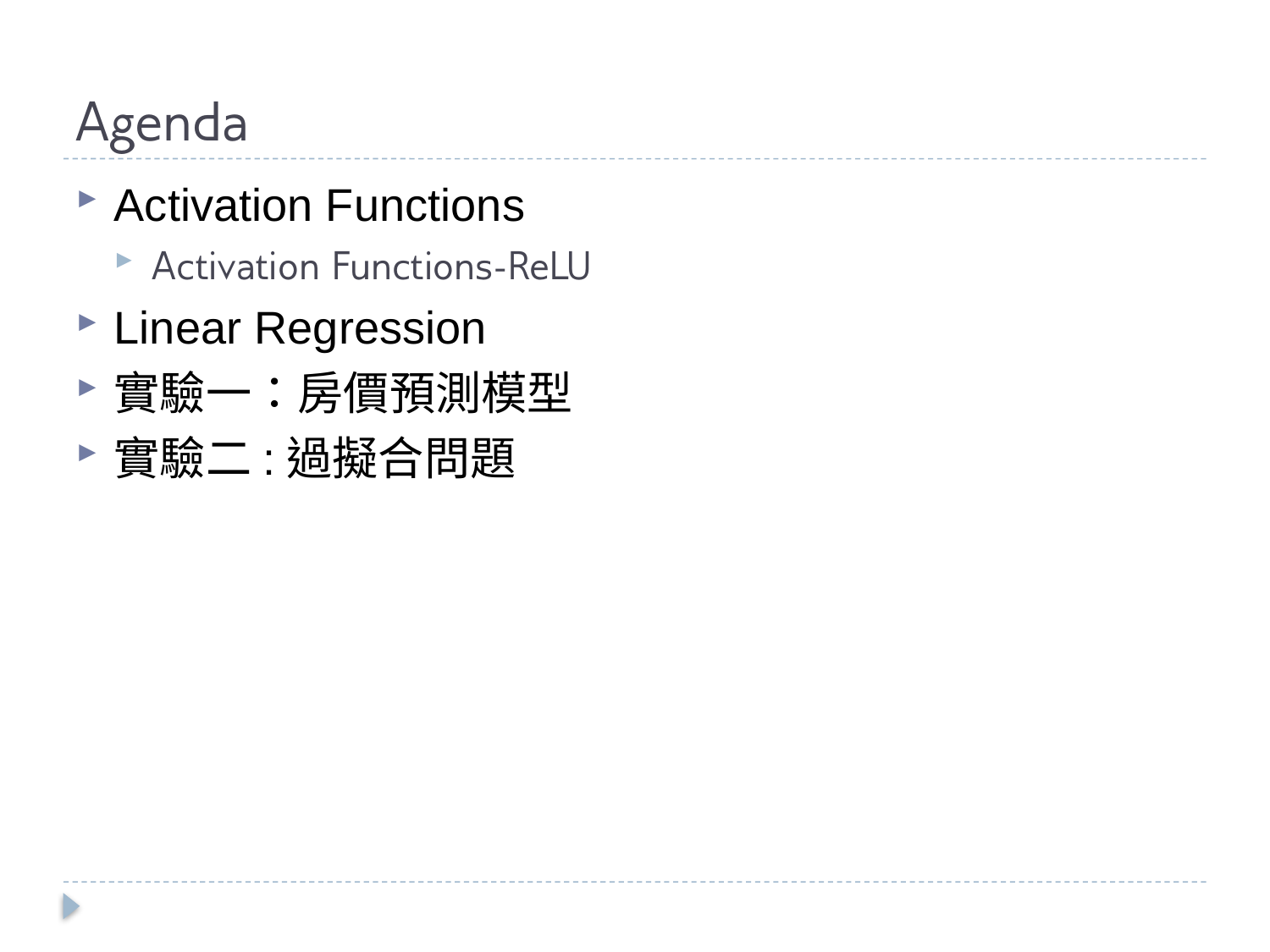

# Agenda
Activation Functions
Activation Functions-ReLU
Linear Regression
實驗一：房價預測模型
實驗二:過擬合問題